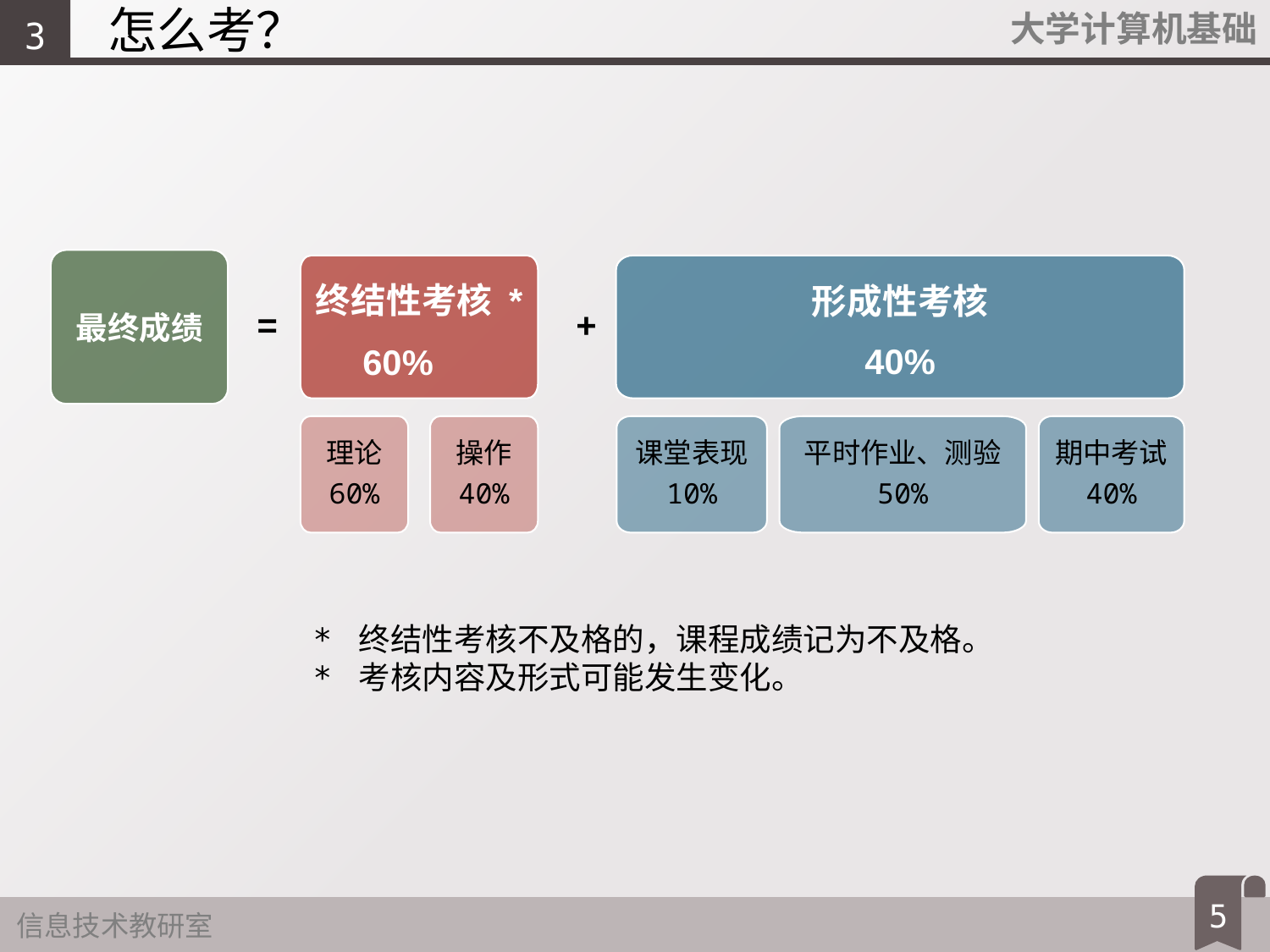

3
# 怎么考？
最终成绩
终结性考核 *
60%
+
形成性考核
40%

=
理论
60%
操作
40%
课堂表现
10%
平时作业、测验
50%
期中考试
40%
* 终结性考核不及格的，课程成绩记为不及格。
* 考核内容及形式可能发生变化。
5